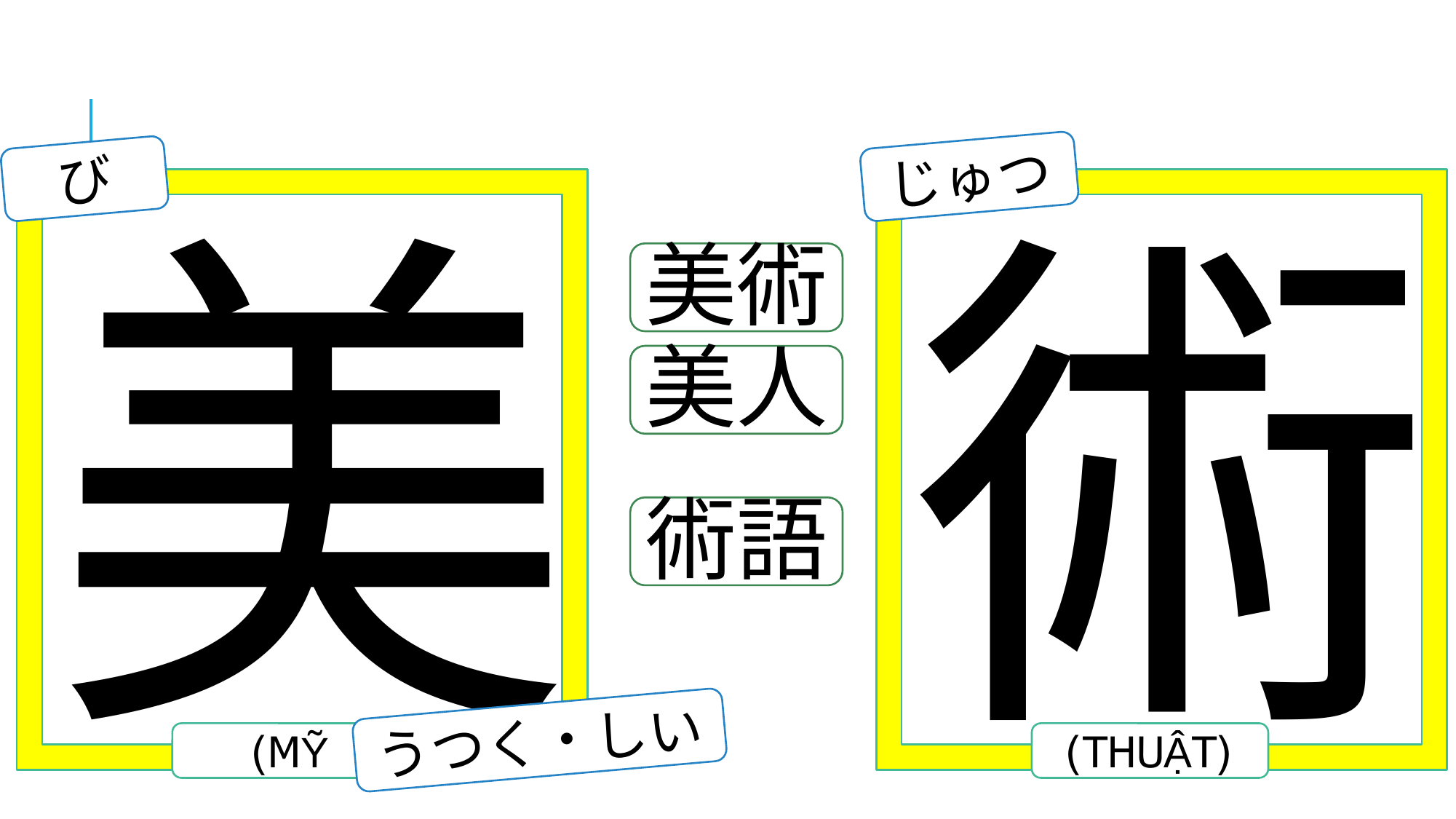

じゅつ
び
術
美
美術
美人
術語
うつく・しい
(THUẬT)
(MỸ